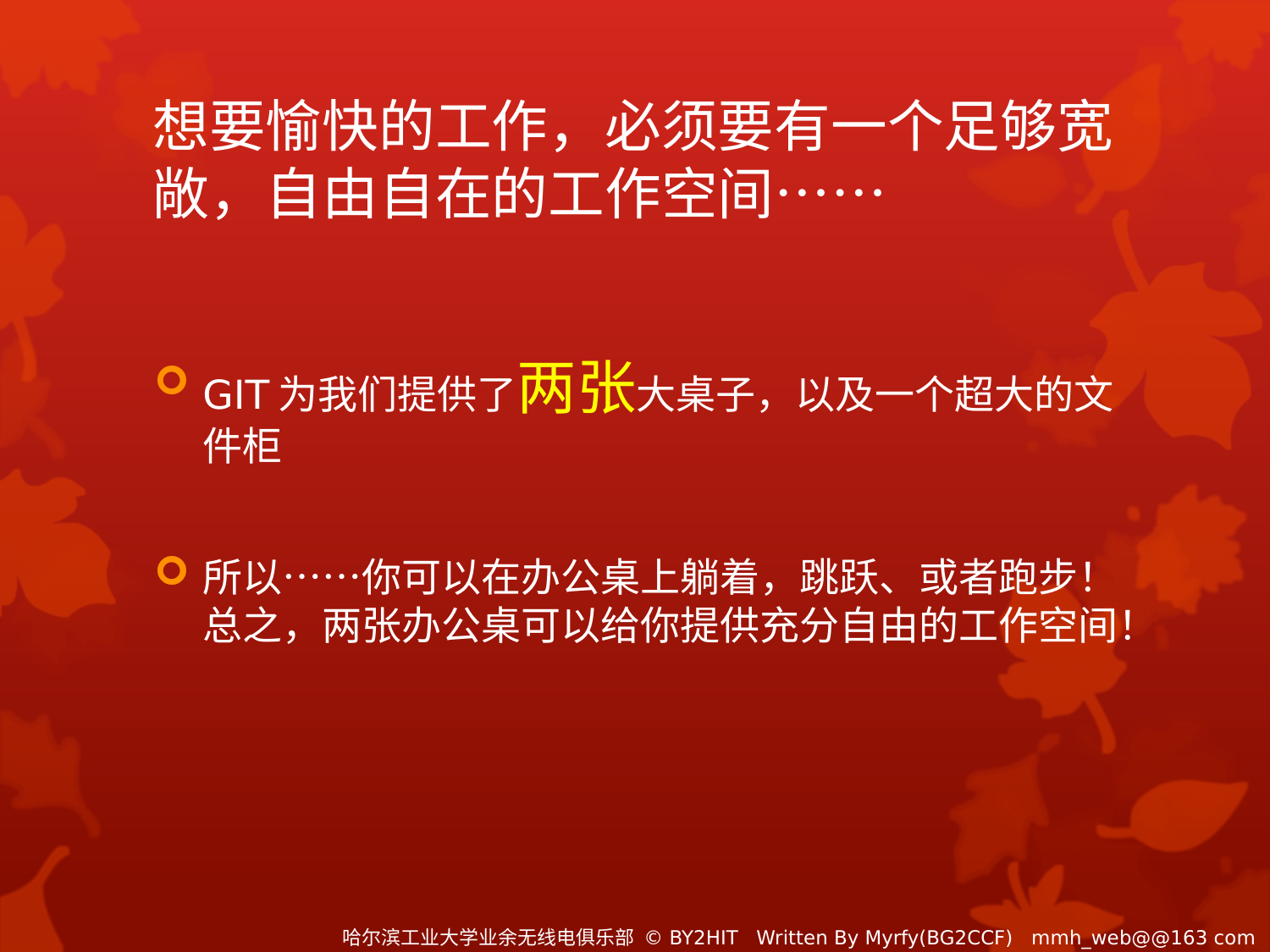

# 想要愉快的工作，必须要有一个足够宽敞，自由自在的工作空间……
GIT为我们提供了两张大桌子，以及一个超大的文件柜

所以……你可以在办公桌上躺着，跳跃、或者跑步！总之，两张办公桌可以给你提供充分自由的工作空间！